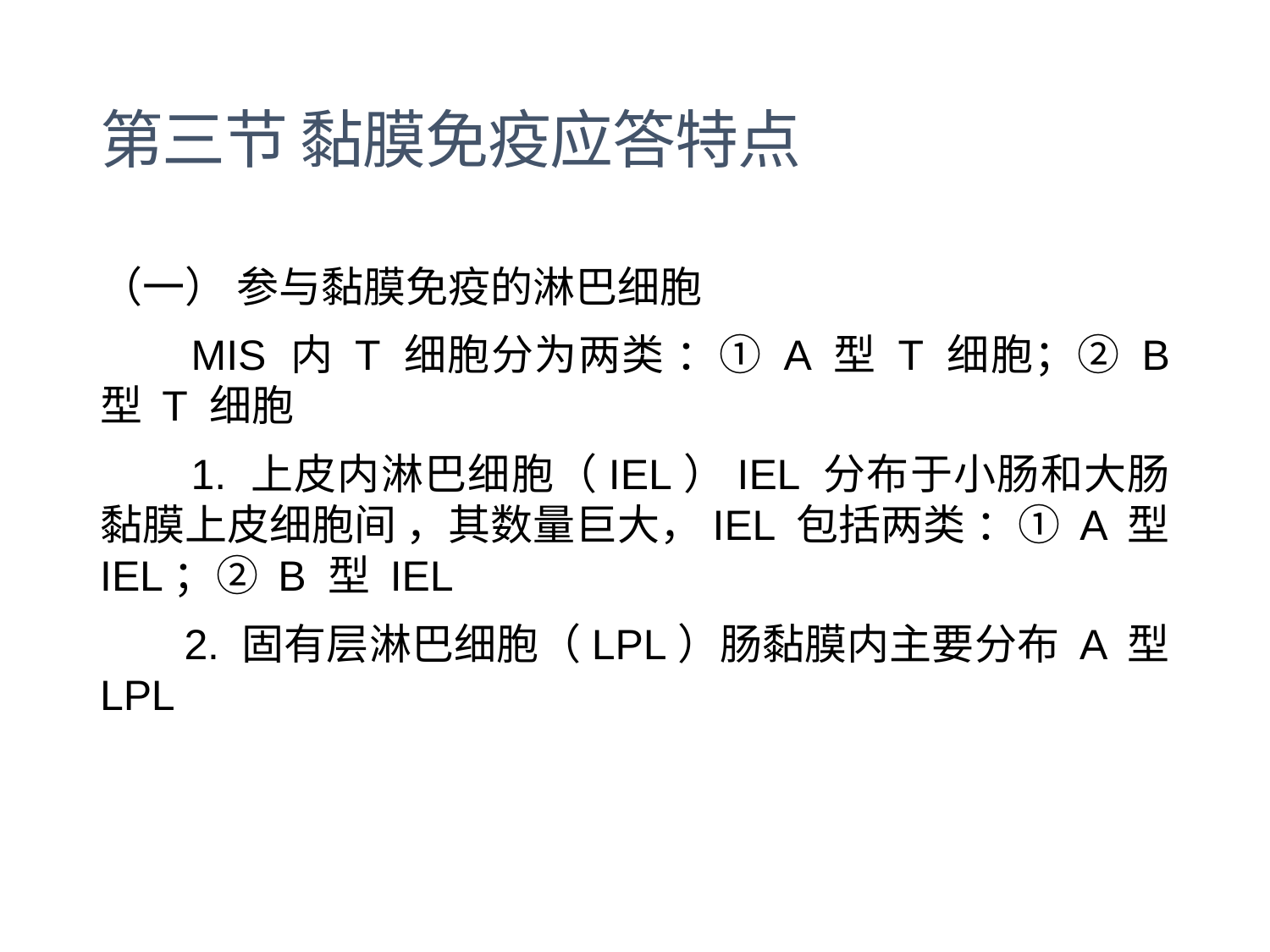

# 第三节 黏膜免疫应答特点
（一） 参与黏膜免疫的淋巴细胞
       MIS 内 T 细胞分为两类 ：① A 型 T 细胞；② B 型 T 细胞
       1. 上皮内淋巴细胞（IEL）IEL 分布于小肠和大肠黏膜上皮细胞间 ，其数量巨大，IEL 包括两类 ：① A 型 IEL；② B 型 IEL
       2. 固有层淋巴细胞（LPL）肠黏膜内主要分布 A 型 LPL